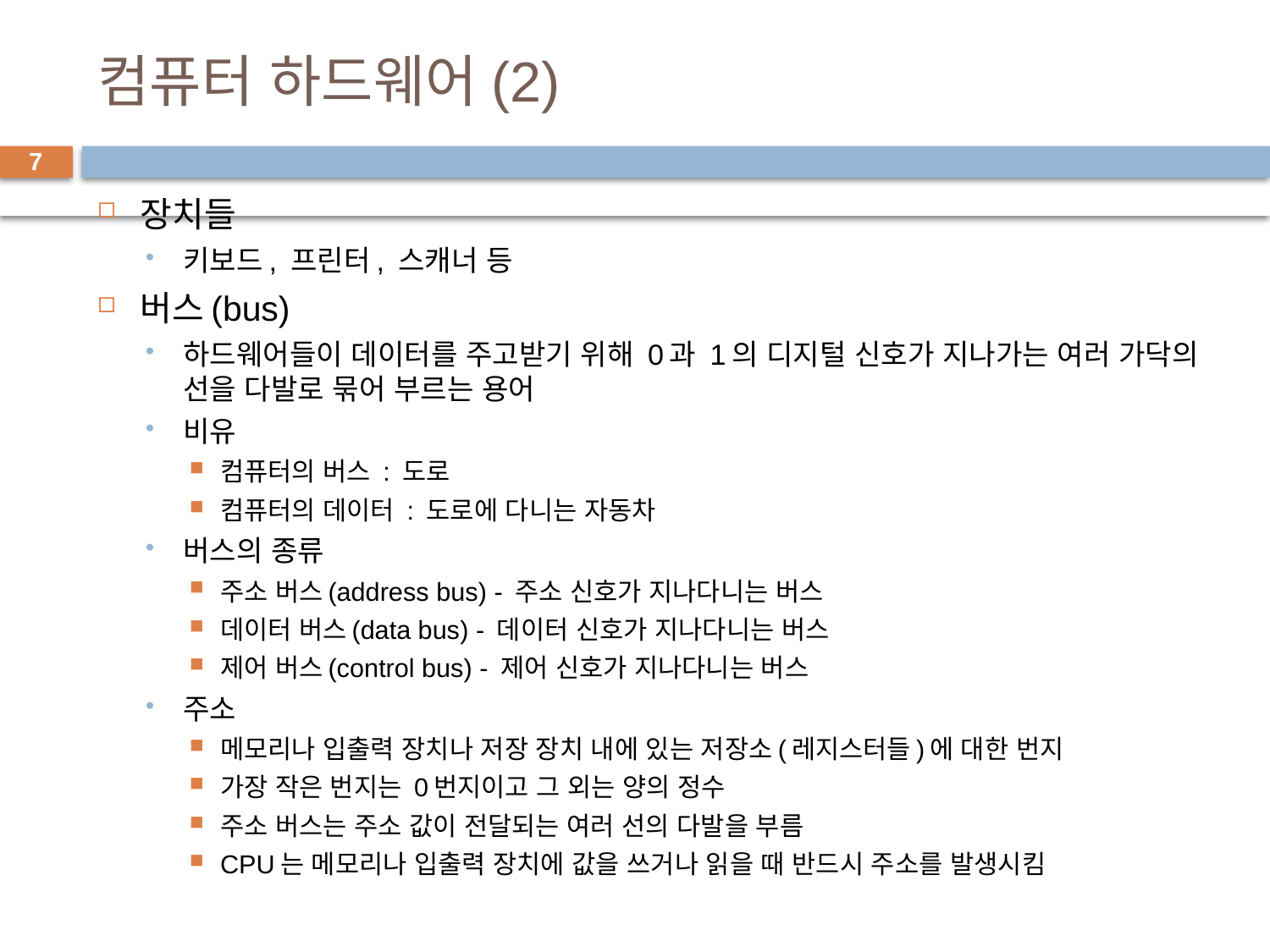

# 컴퓨터 하드웨어(2)
7
장치들
키보드, 프린터, 스캐너 등
버스(bus)
하드웨어들이 데이터를 주고받기 위해 0과 1의 디지털 신호가 지나가는 여러 가닥의 선을 다발로 묶어 부르는 용어
비유
컴퓨터의 버스 : 도로
컴퓨터의 데이터 : 도로에 다니는 자동차
버스의 종류
주소 버스(address bus) - 주소 신호가 지나다니는 버스
데이터 버스(data bus) - 데이터 신호가 지나다니는 버스
제어 버스(control bus) - 제어 신호가 지나다니는 버스
주소
메모리나 입출력 장치나 저장 장치 내에 있는 저장소(레지스터들)에 대한 번지
가장 작은 번지는 0번지이고 그 외는 양의 정수
주소 버스는 주소 값이 전달되는 여러 선의 다발을 부름
CPU는 메모리나 입출력 장치에 값을 쓰거나 읽을 때 반드시 주소를 발생시킴